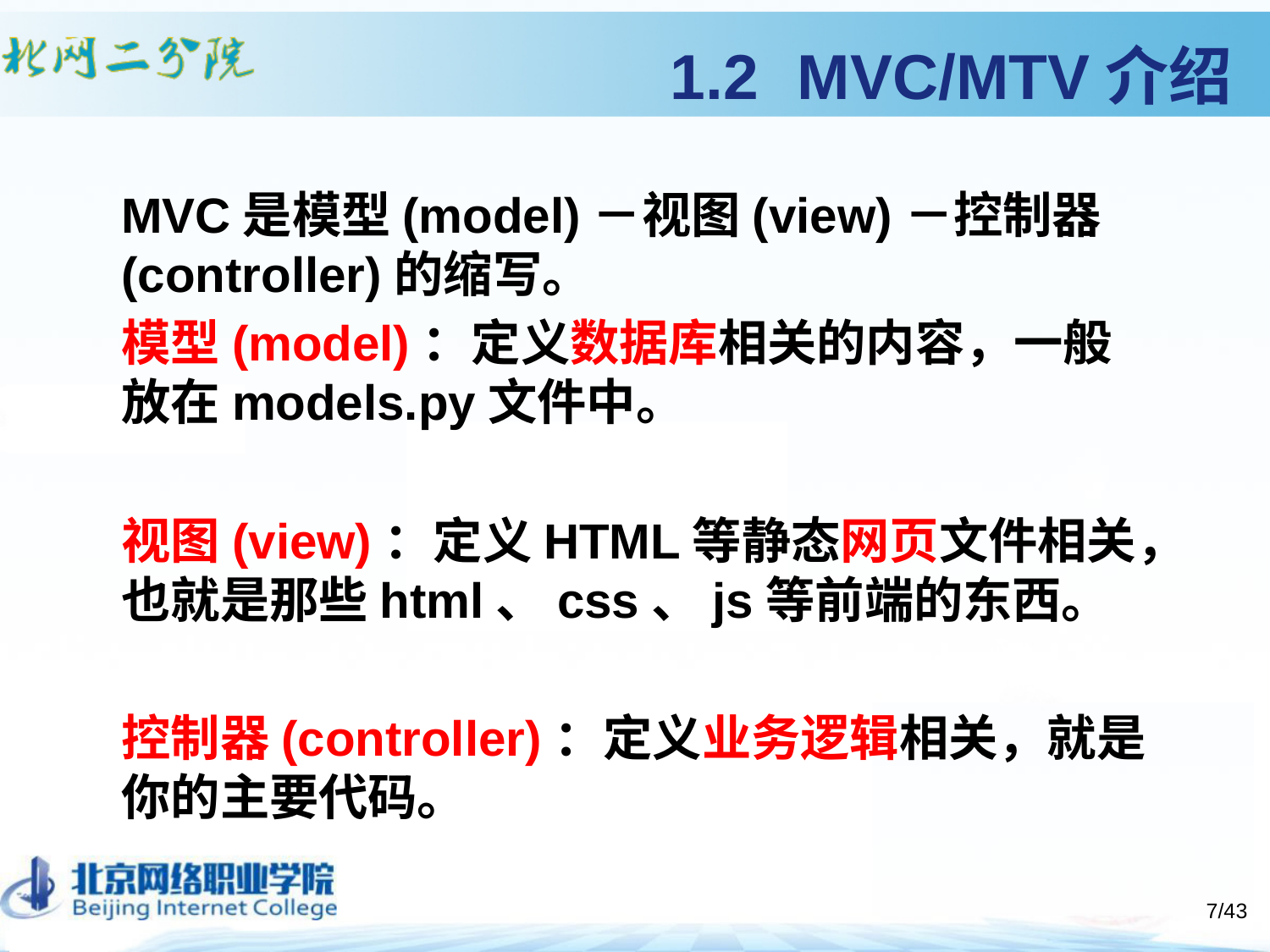

# 1.2	MVC/MTV介绍
MVC是模型(model)－视图(view)－控制器(controller)的缩写。
模型(model)：定义数据库相关的内容，一般放在models.py文件中。

视图(view)：定义HTML等静态网页文件相关，也就是那些html、css、js等前端的东西。

控制器(controller)：定义业务逻辑相关，就是你的主要代码。
7/43